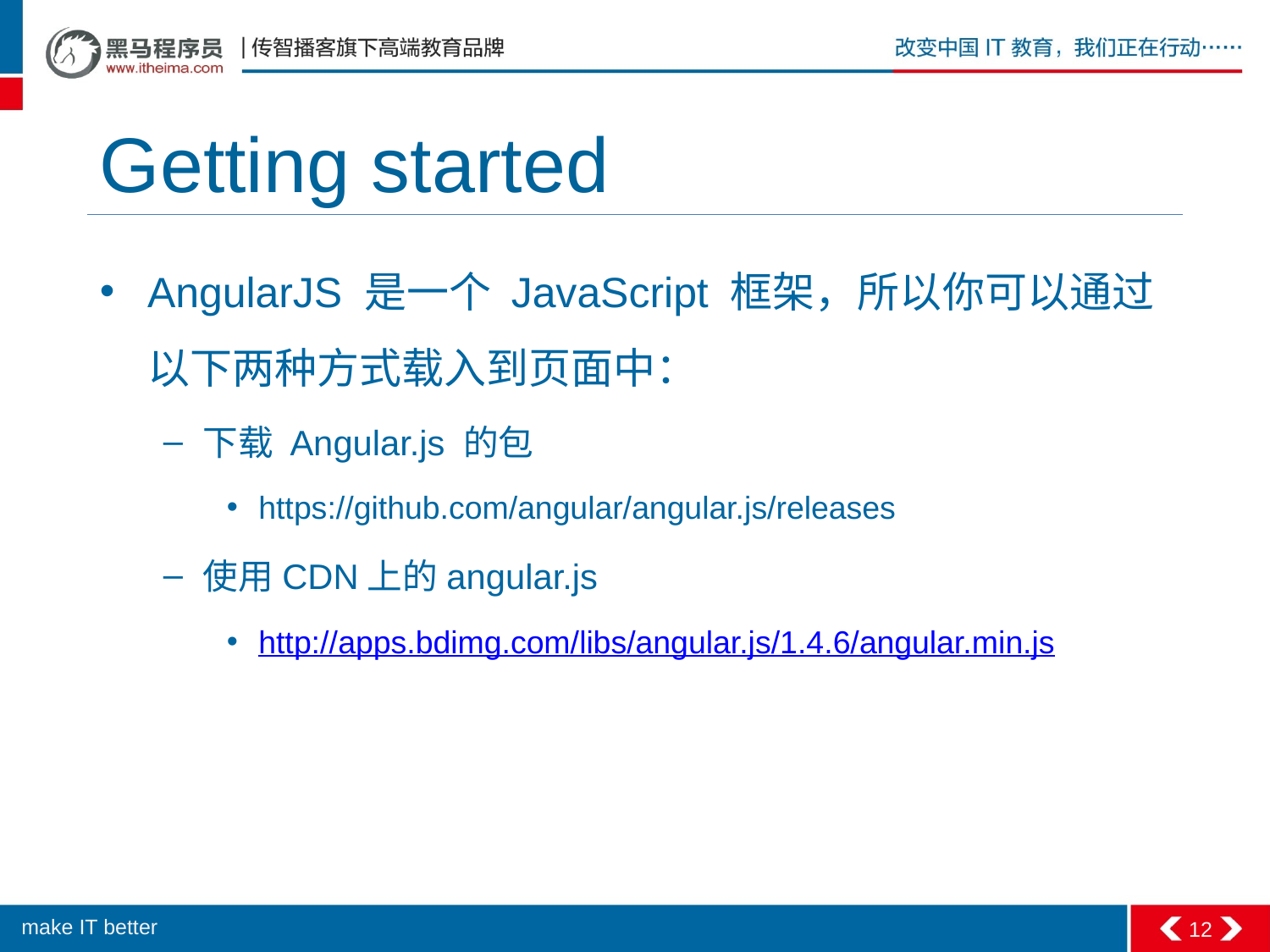

# Getting started
AngularJS 是一个 JavaScript 框架，所以你可以通过以下两种方式载入到页面中：
下载 Angular.js 的包
https://github.com/angular/angular.js/releases
使用CDN上的angular.js
http://apps.bdimg.com/libs/angular.js/1.4.6/angular.min.js

12

make IT better